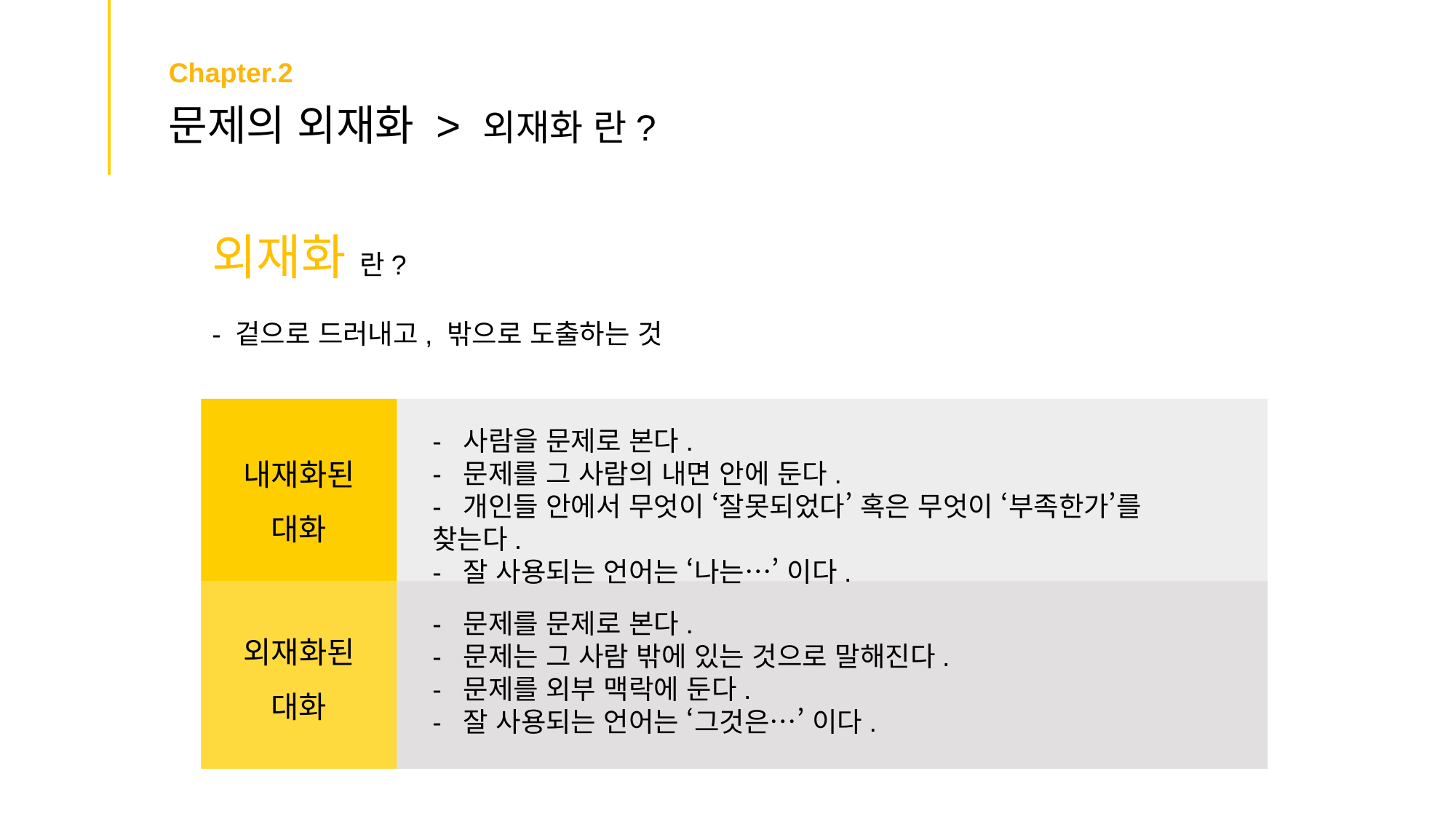

Chapter.2
문제의 외재화 > 외재화 란?
외재화 란?
- 겉으로 드러내고, 밖으로 도출하는 것

-  사람을 문제로 본다.
-  문제를 그 사람의 내면 안에 둔다.
-  개인들 안에서 무엇이 ‘잘못되었다’ 혹은 무엇이 ‘부족한가’를 찾는다.
-  잘 사용되는 언어는 ‘나는…’ 이다.
내재화된
대화

-  문제를 문제로 본다.
-  문제는 그 사람 밖에 있는 것으로 말해진다.
-  문제를 외부 맥락에 둔다.
-  잘 사용되는 언어는 ‘그것은…’ 이다.
외재화된
대화